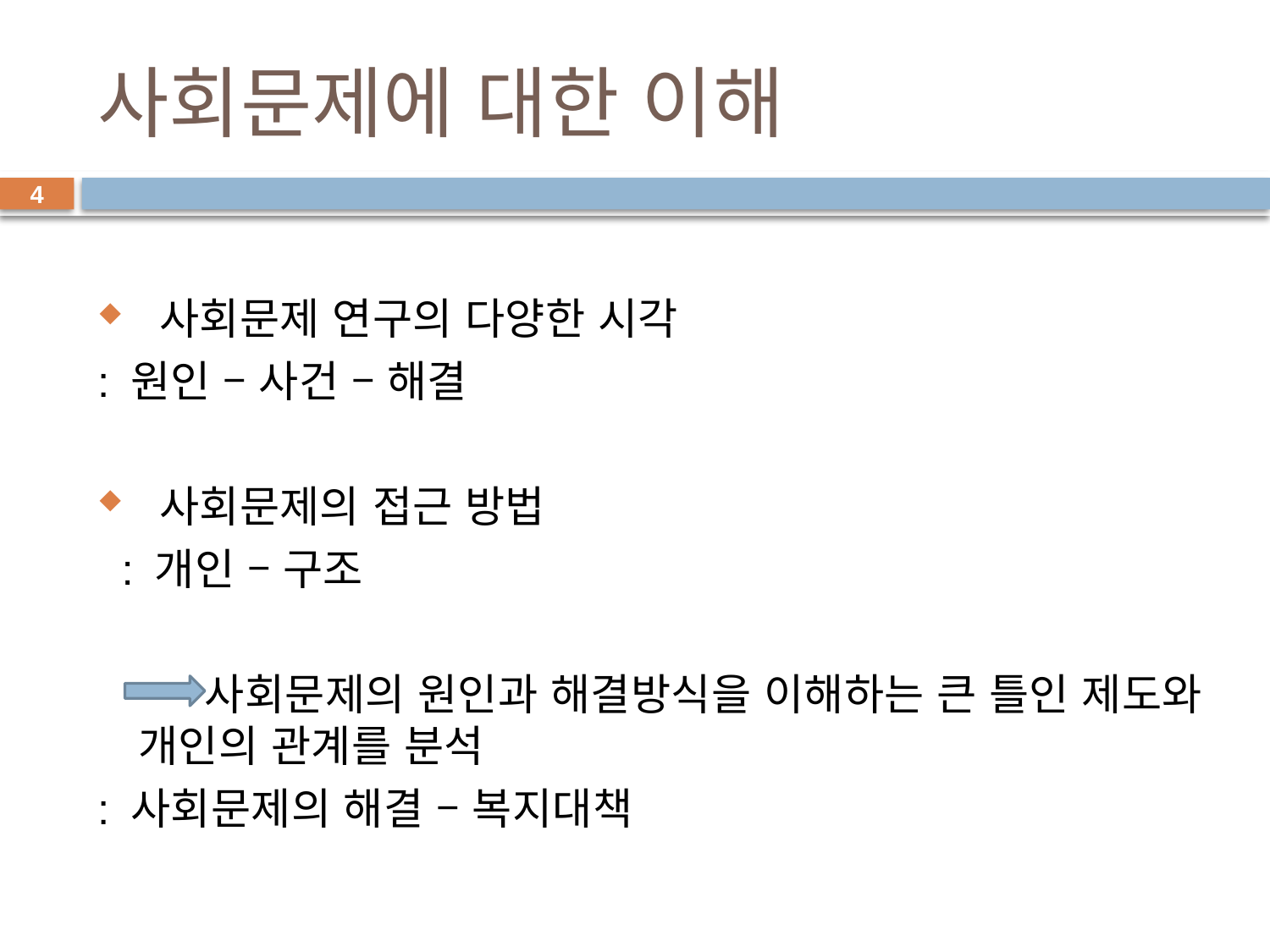

# 사회문제에 대한 이해
4

 사회문제 연구의 다양한 시각
: 원인 – 사건 – 해결

 사회문제의 접근 방법
  : 개인 – 구조

        사회문제의 원인과 해결방식을 이해하는 큰 틀인 제도와 개인의 관계를 분석
: 사회문제의 해결 – 복지대책